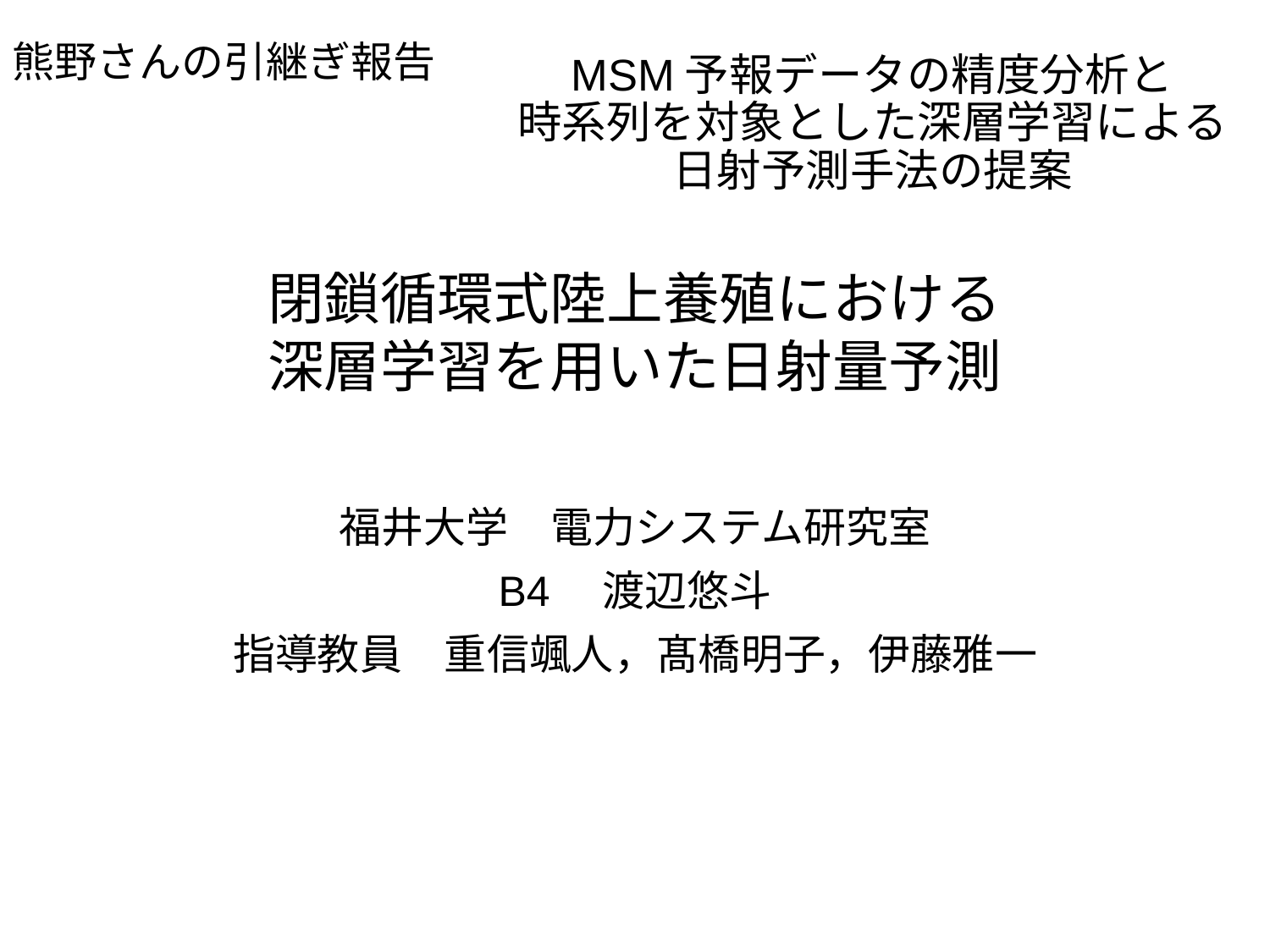

# MSM予報データの精度分析と  時系列を対象とした深層学習による  日射予測手法の提案
熊野さんの引継ぎ報告
閉鎖循環式陸上養殖における
深層学習を用いた日射量予測
福井大学　電力システム研究室
B4　渡辺悠斗
指導教員　重信颯人，髙橋明子，伊藤雅一